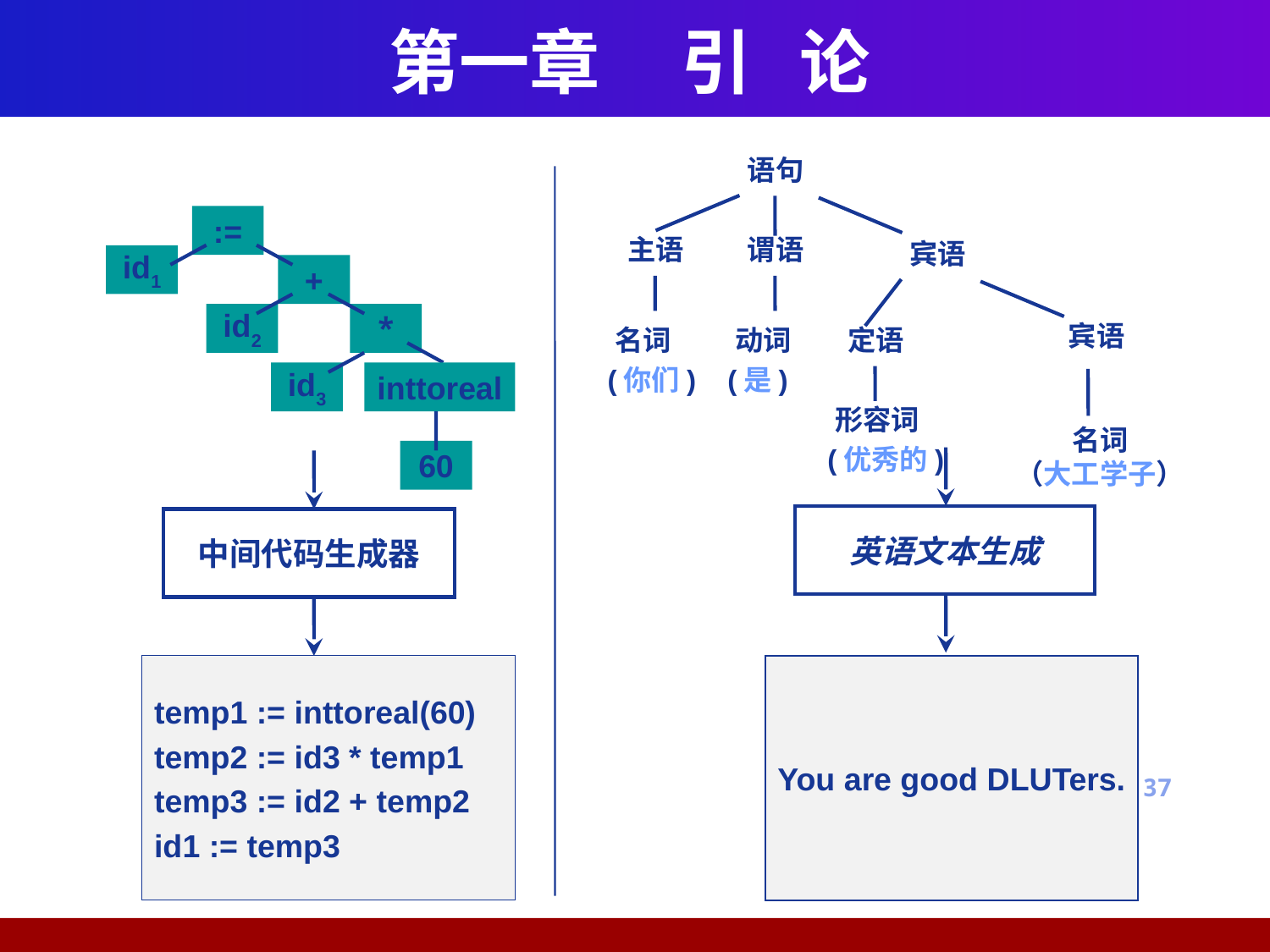

# 第一章     引   论
语句

主语
谓语
宾语

 宾语
名词
动词
定语
(你们)
(是)

形容词
名词
（大工学子）
(优秀的)

:=

id1
+

id2
*

id3
inttoreal

60

英语文本生成
中间代码生成器

temp1 := inttoreal(60)
temp2 := id3 * temp1
temp3 := id2 + temp2
id1 := temp3
You are good DLUTers.
37